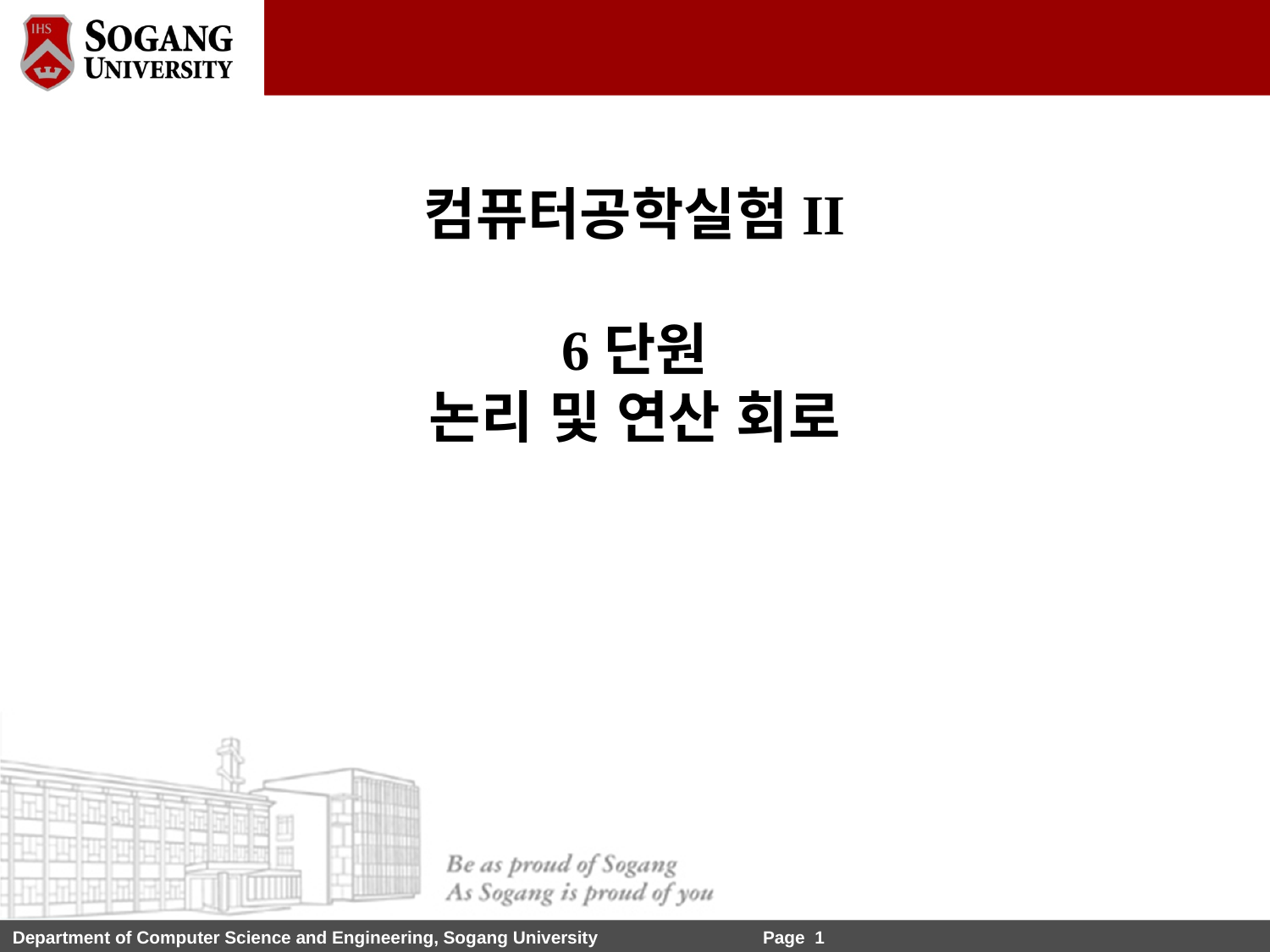

# 컴퓨터공학실험II 6단원 논리 및 연산 회로